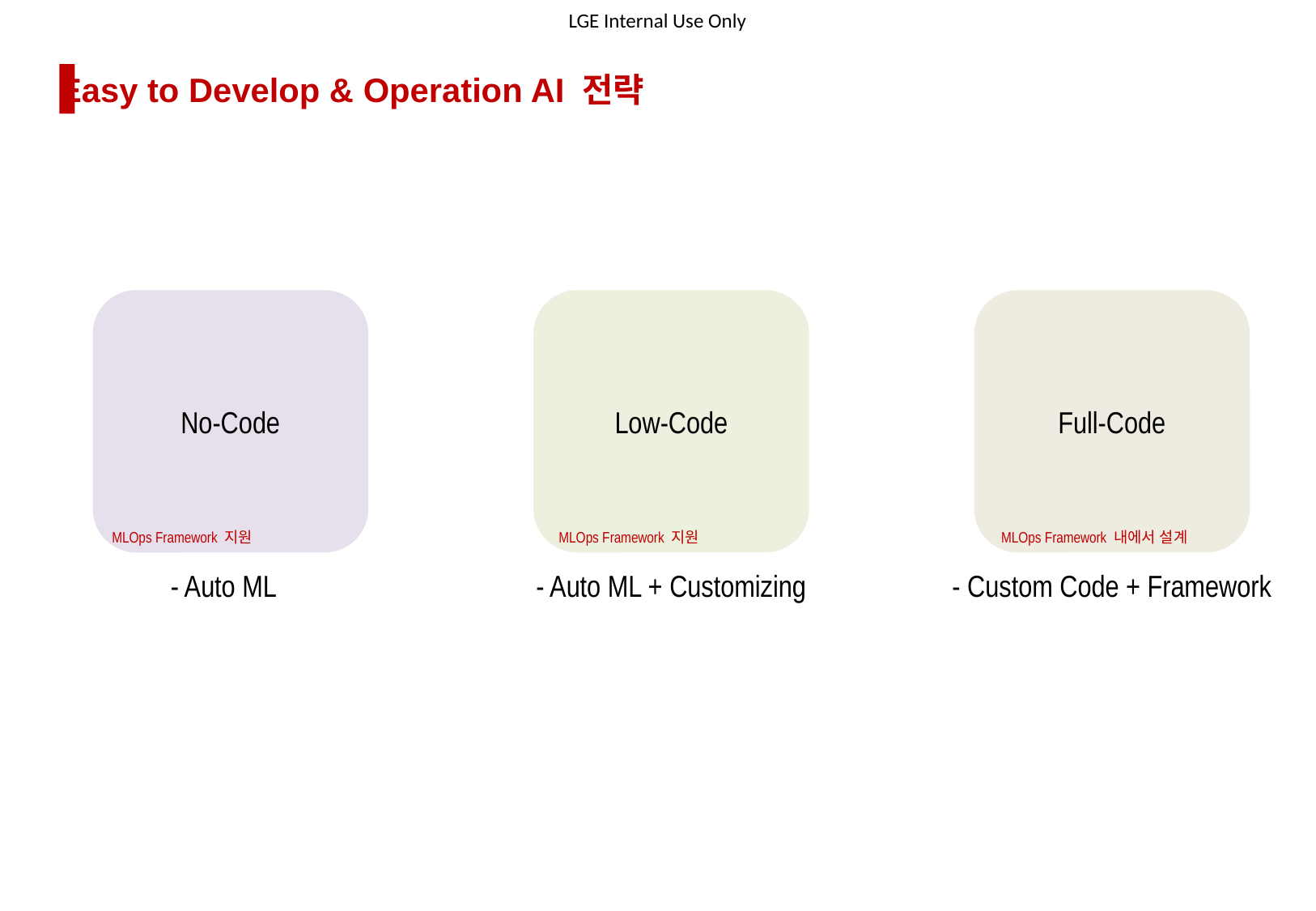

Easy to Develop & Operation AI 전략

No-Code
Low-Code
Full-Code
MLOps Framework 지원
MLOps Framework 지원
MLOps Framework 내에서 설계
- Auto ML
- Auto ML + Customizing
- Custom Code + Framework